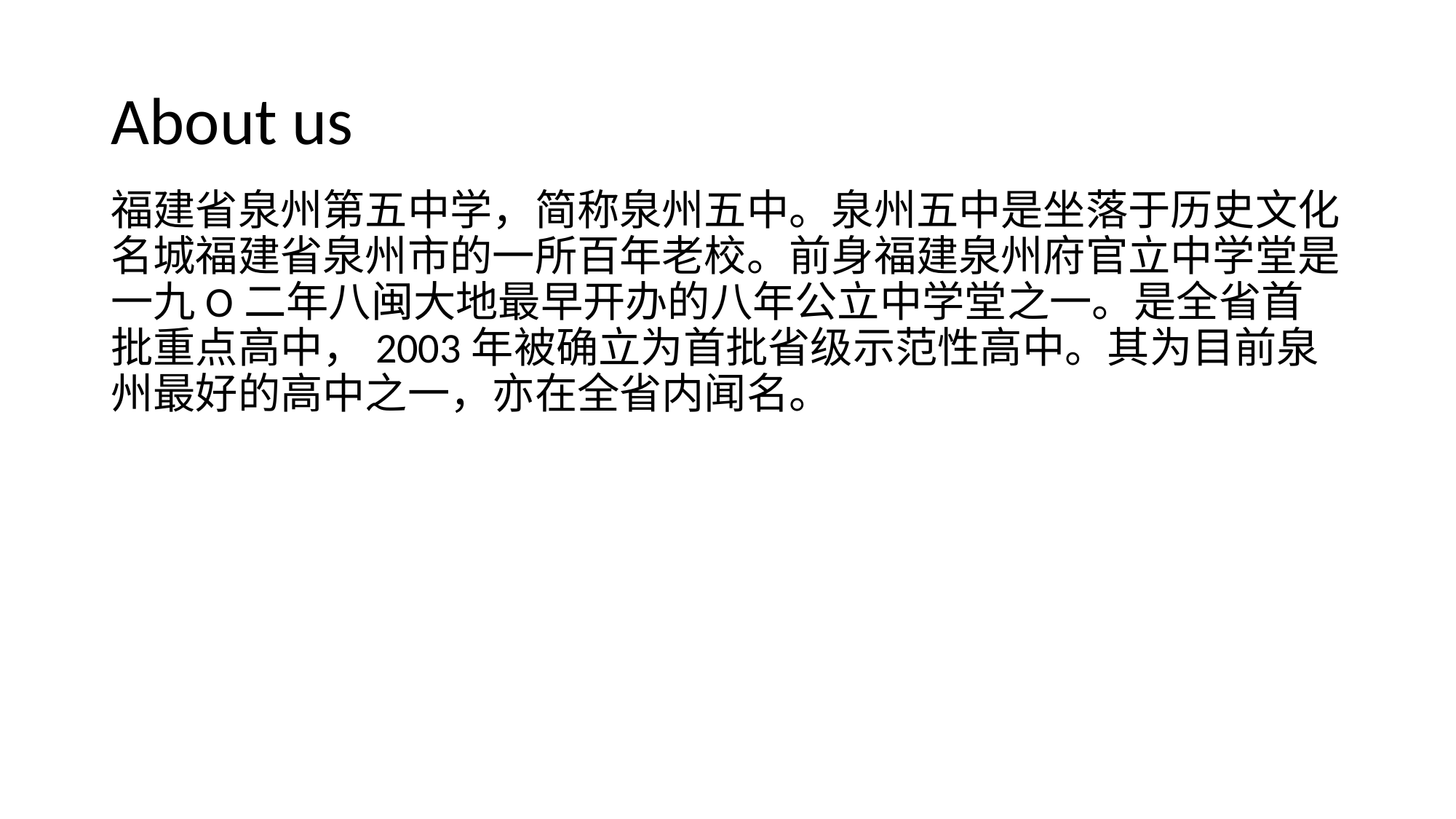

# About us
福建省泉州第五中学，简称泉州五中。泉州五中是坐落于历史文化名城福建省泉州市的一所百年老校。前身福建泉州府官立中学堂是一九O二年八闽大地最早开办的八年公立中学堂之一。是全省首批重点高中，2003年被确立为首批省级示范性高中。其为目前泉州最好的高中之一，亦在全省内闻名。